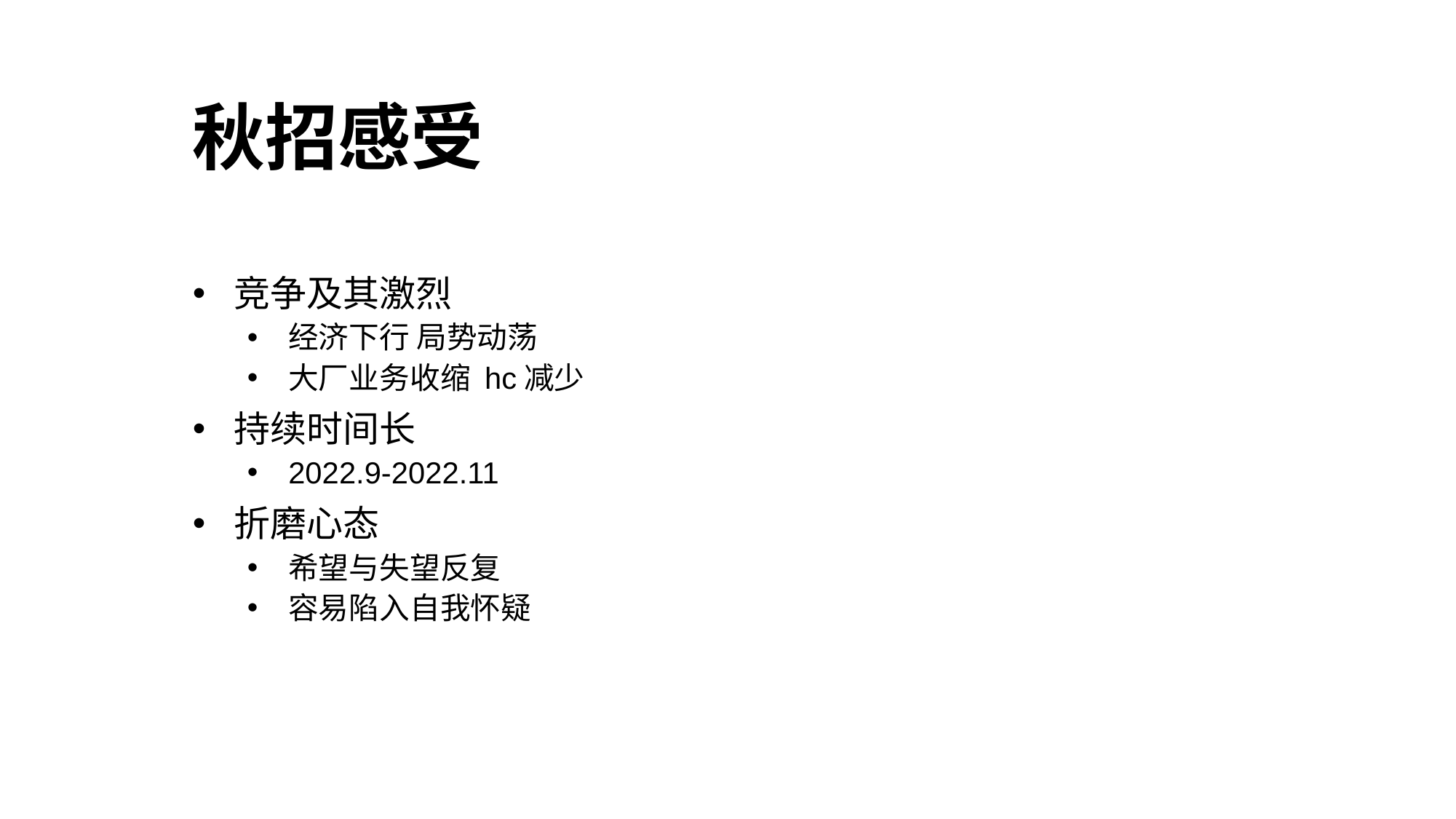

# 秋招感受
竞争及其激烈
经济下行 局势动荡
大厂业务收缩 hc减少
持续时间长
2022.9-2022.11
折磨心态
希望与失望反复
容易陷入自我怀疑